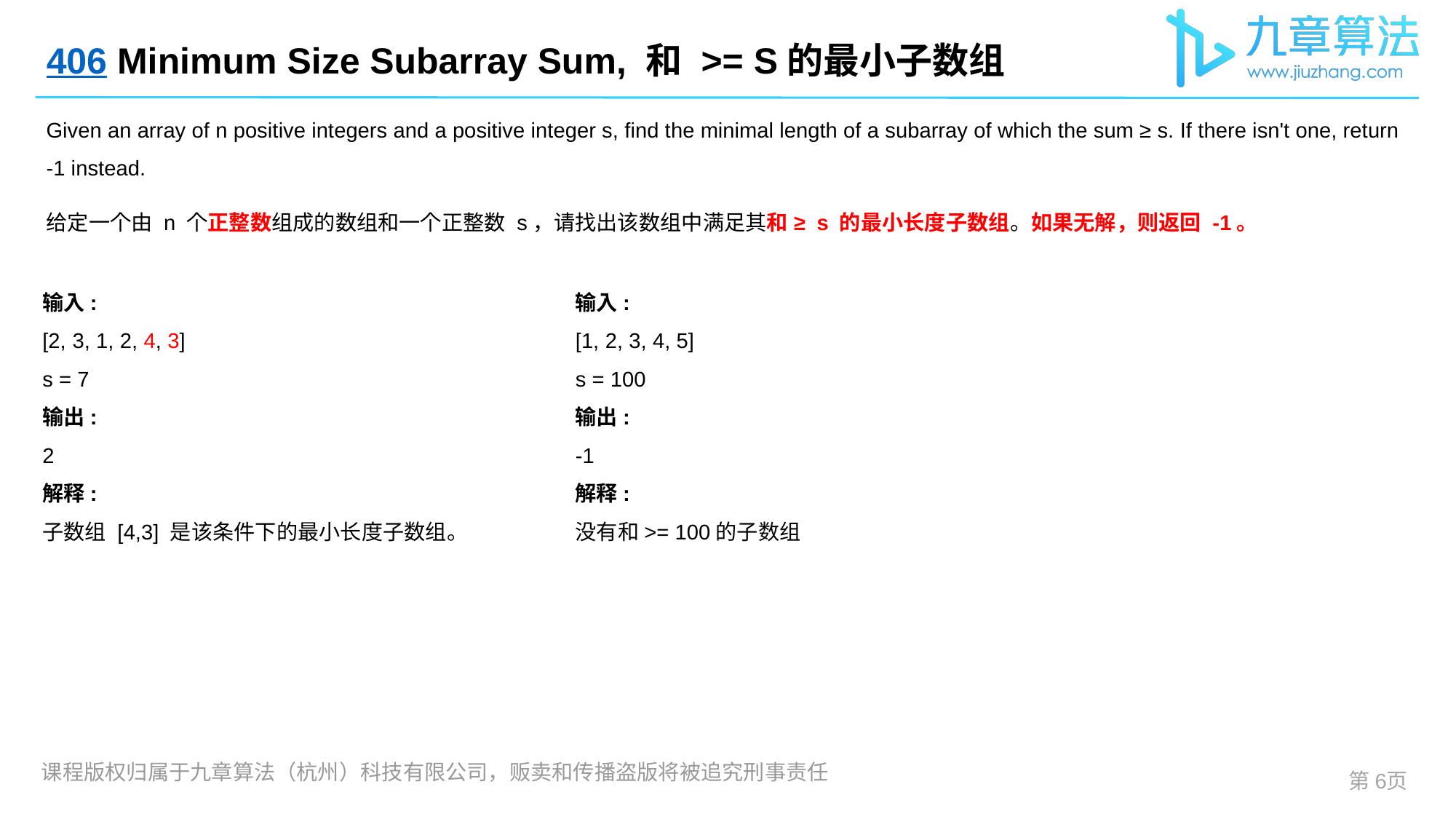

# 406 Minimum Size Subarray Sum, 和 >= S的最小子数组
Given an array of n positive integers and a positive integer s, find the minimal length of a subarray of which the sum ≥ s. If there isn't one, return -1 instead.

给定一个由 n 个正整数组成的数组和一个正整数 s，请找出该数组中满足其和 ≥ s 的最小长度子数组。如果无解，则返回 -1。
输入:
[2, 3, 1, 2, 4, 3]
s = 7
输出:
2
解释:
子数组 [4,3] 是该条件下的最小长度子数组。
输入:
[1, 2, 3, 4, 5]
s = 100
输出:
-1
解释:
没有和>= 100的子数组
第6页